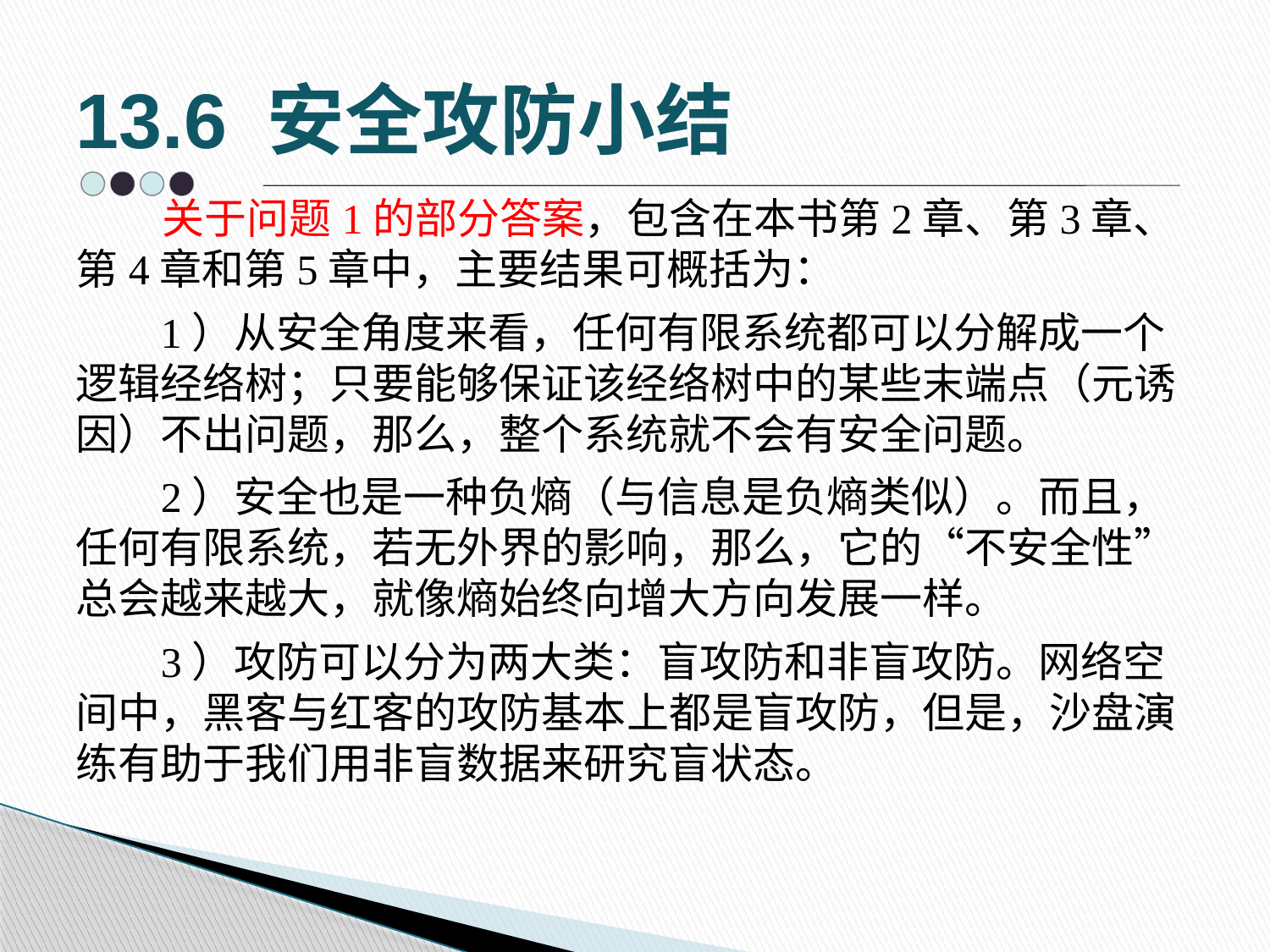

# 13.6 安全攻防小结

        关于问题1的部分答案，包含在本书第2章、第3章、第4章和第5章中，主要结果可概括为：
        1）从安全角度来看，任何有限系统都可以分解成一个逻辑经络树；只要能够保证该经络树中的某些末端点（元诱因）不出问题，那么，整个系统就不会有安全问题。
        2）安全也是一种负熵（与信息是负熵类似）。而且，任何有限系统，若无外界的影响，那么，它的“不安全性”总会越来越大，就像熵始终向增大方向发展一样。
        3）攻防可以分为两大类：盲攻防和非盲攻防。网络空间中，黑客与红客的攻防基本上都是盲攻防，但是，沙盘演练有助于我们用非盲数据来研究盲状态。